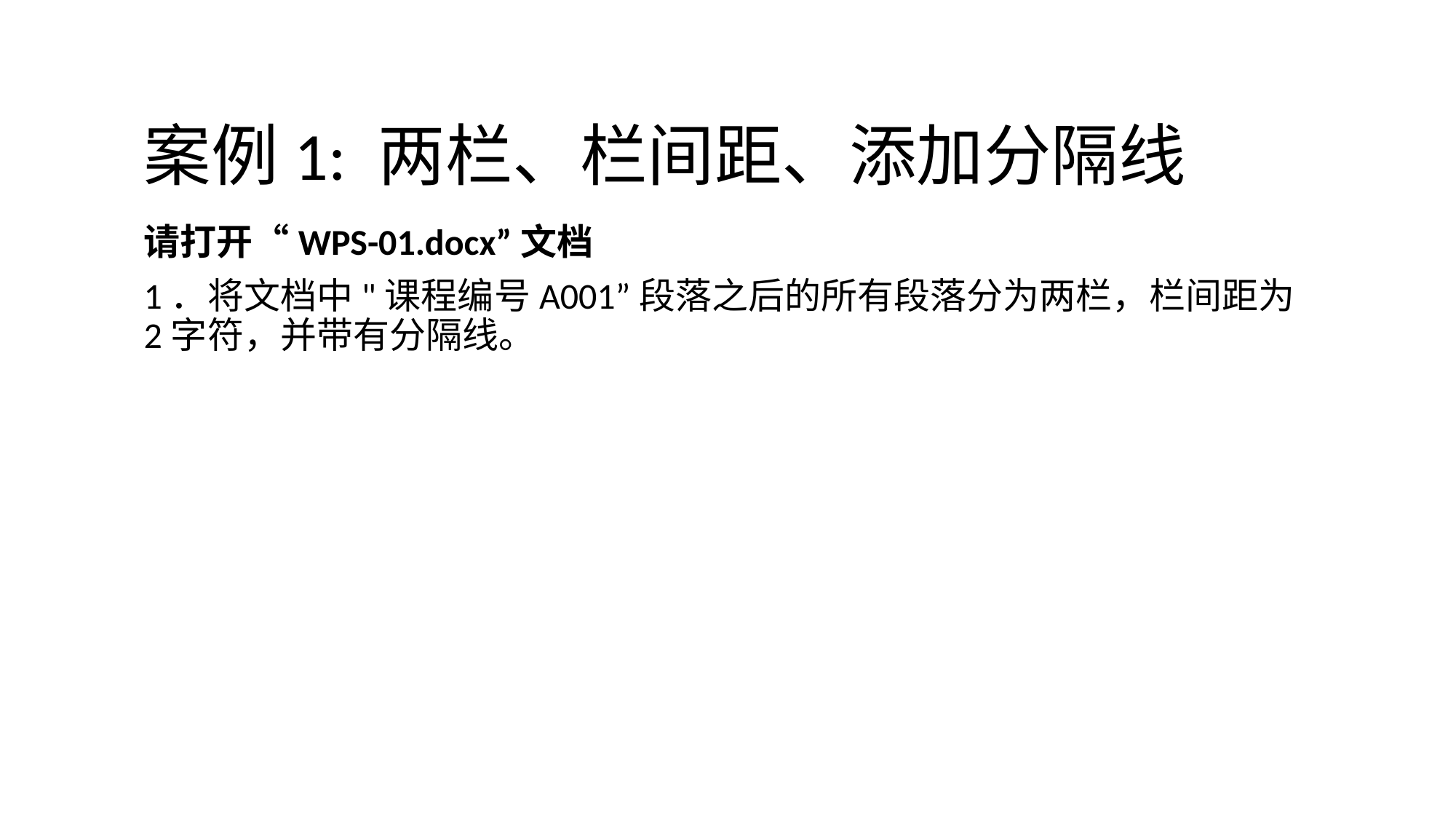

# 案例1: 两栏、栏间距、添加分隔线
请打开“WPS-01.docx”文档
1．将文档中"课程编号A001”段落之后的所有段落分为两栏，栏间距为2字符，并带有分隔线。